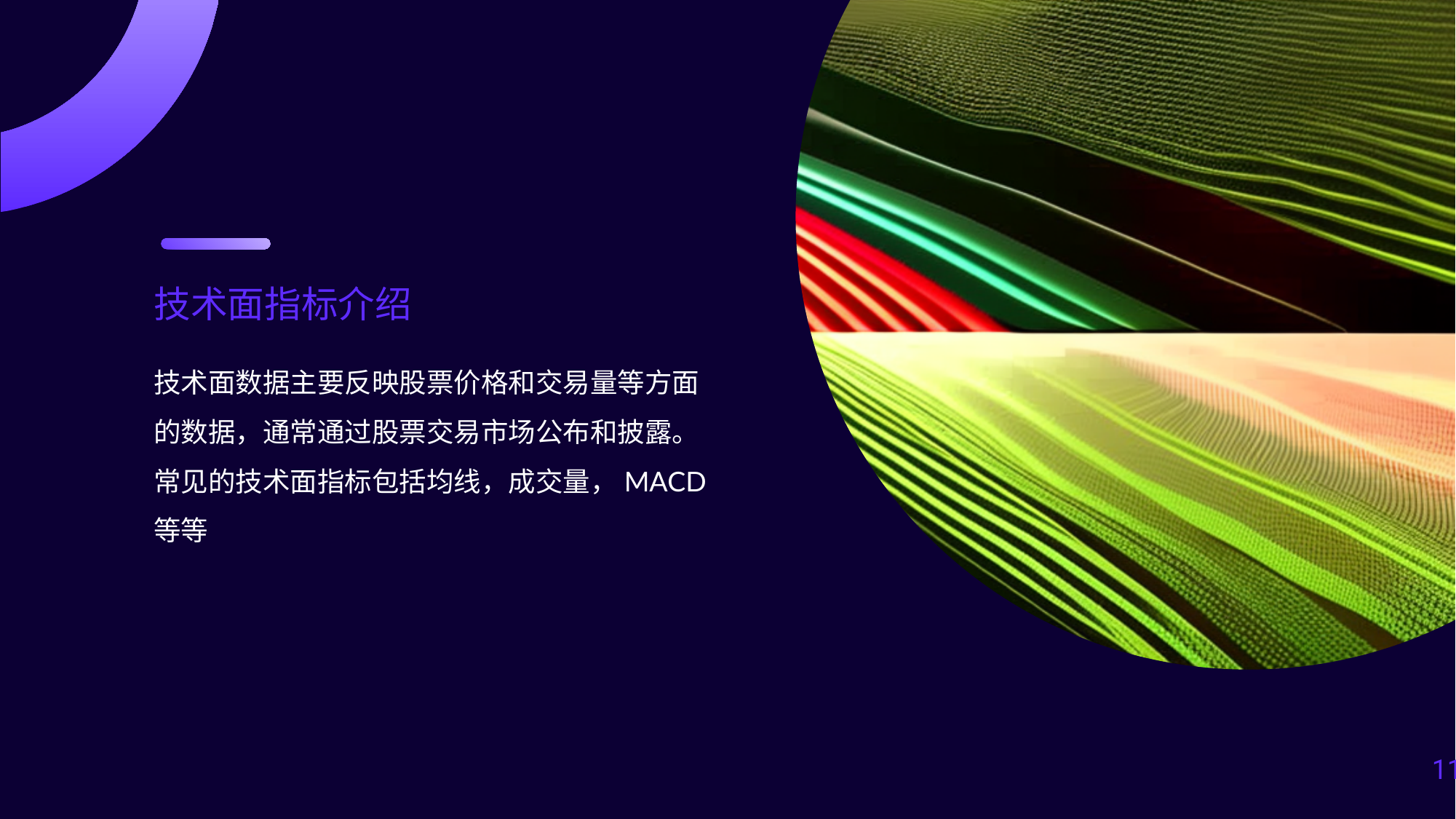

技术面指标介绍
技术面数据主要反映股票价格和交易量等方面的数据，通常通过股票交易市场公布和披露。常见的技术面指标包括均线，成交量，MACD等等